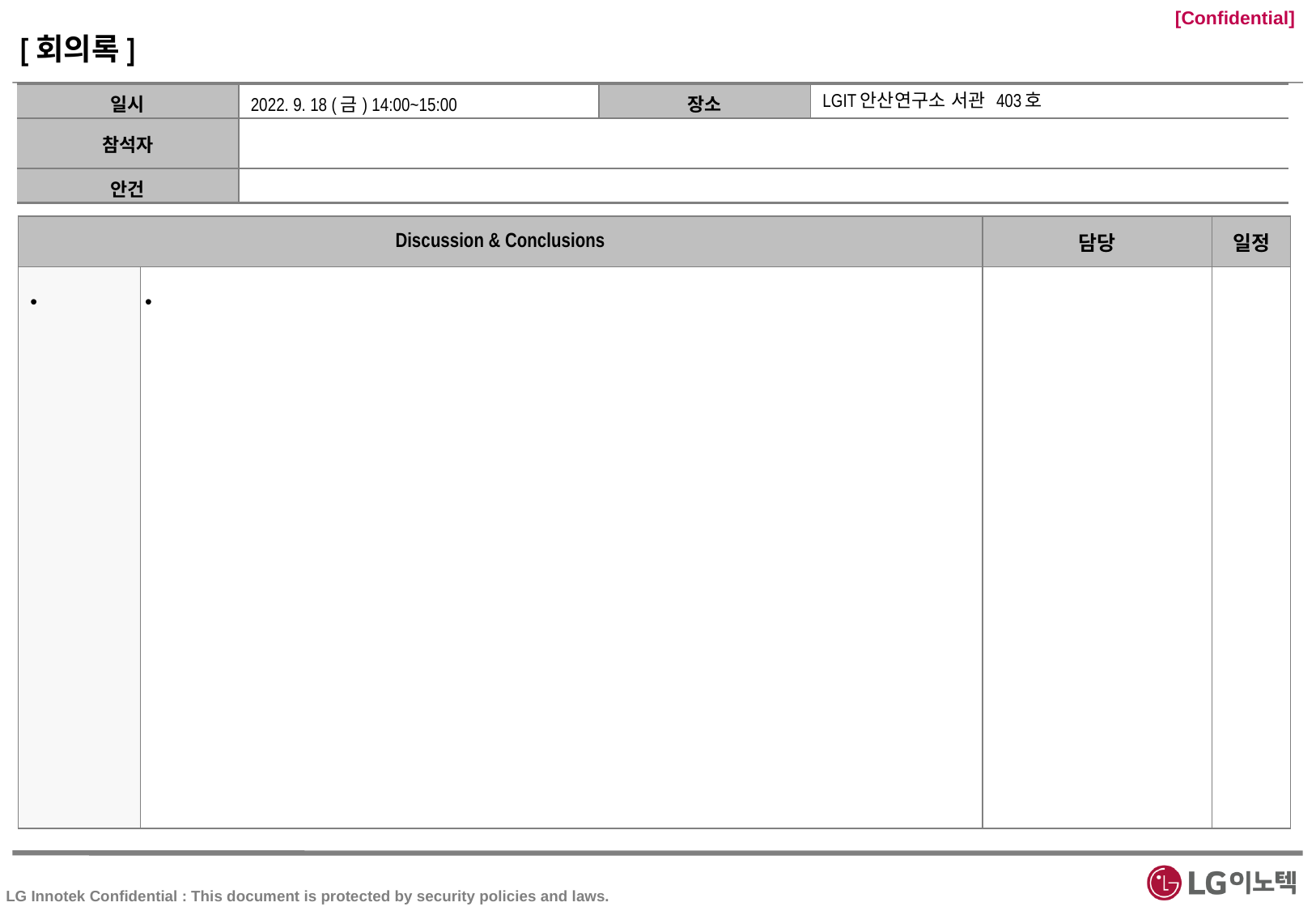

[회의록]
| 일시 | 2022. 9. 18 (금) 14:00~15:00 | 장소 | LGIT안산연구소 서관 403호 |
| --- | --- | --- | --- |
| 참석자 |  |  |  |
| 안건 |  |  |  |
| Discussion & Conclusions |  | 담당 | 일정 |
| --- | --- | --- | --- |
|  |  |  |  |